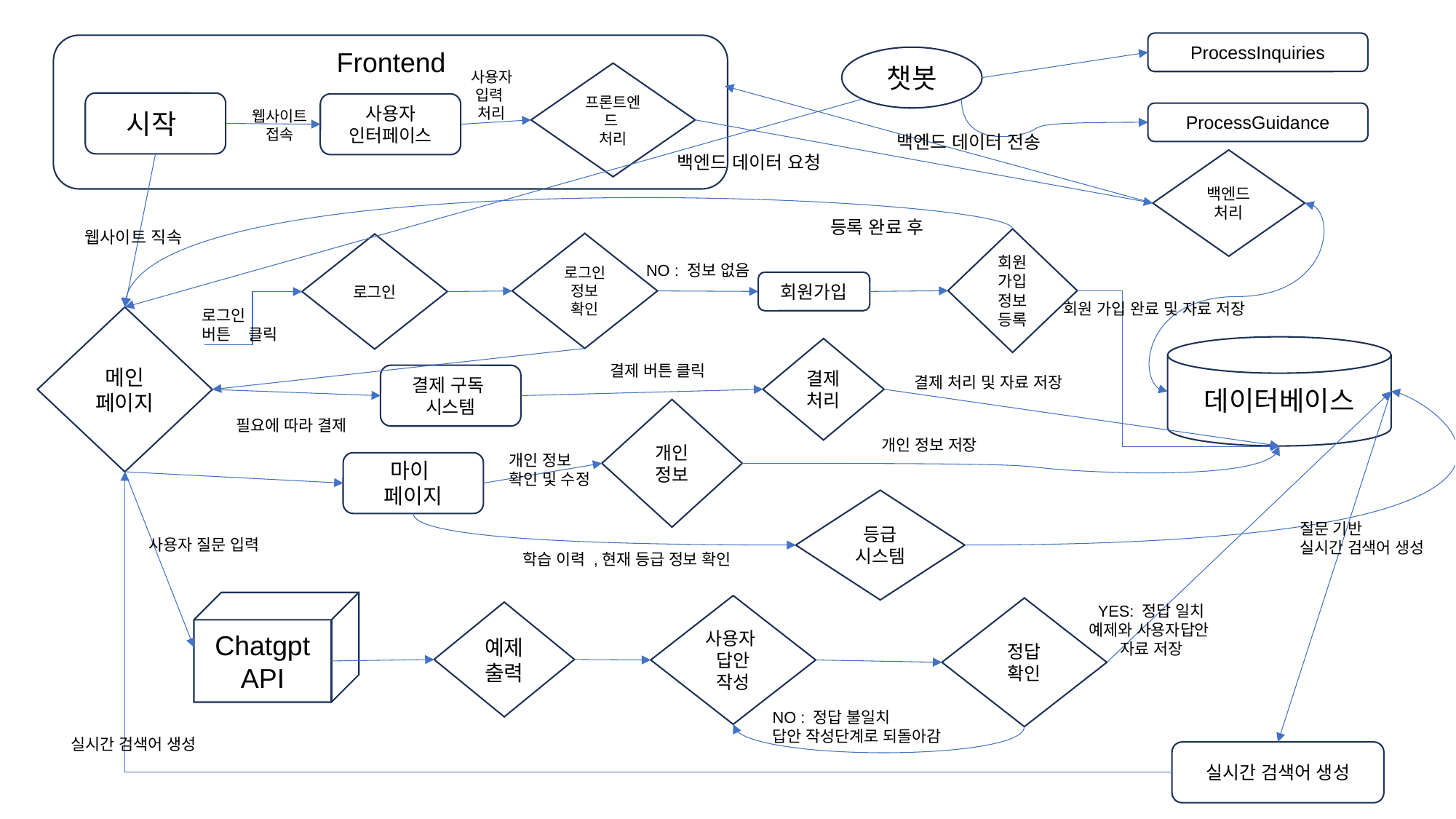

ProcessInquiries

Frontend
챗봇
사용자 입력
처리
프론트엔드
처리
시작
사용자 인터페이스
웹사이트
접속
ProcessGuidance
백엔드 데이터 전송
백엔드 데이터 요청
백엔드 처리
등록 완료 후
웹사이트 직속
회원가입 정보 등록
로그인정보
확인
로그인
NO : 정보 없음
회원가입
회원 가입 완료 및 자료 저장
로그인
버튼    클릭
메인
페이지
데이터베이스
결제처리
결제 버튼 클릭
결제 구독
시스템
결제 처리 및 자료 저장
개인
정보
필요에 따라 결제
개인 정보 저장
개인 정보
확인 및 수정
마이
페이지
등급
시스템
질문 기반
실시간 검색어 생성
사용자 질문 입력
학습 이력 ,현재 등급 정보 확인
Chatgpt
API
사용자
답안 작성
YES: 정답 일치
예제와 사용자답안
자료 저장
정답 확인
예제출력
NO : 정답 불일치
답안 작성단계로 되돌아감
실시간 검색어 생성
실시간 검색어 생성